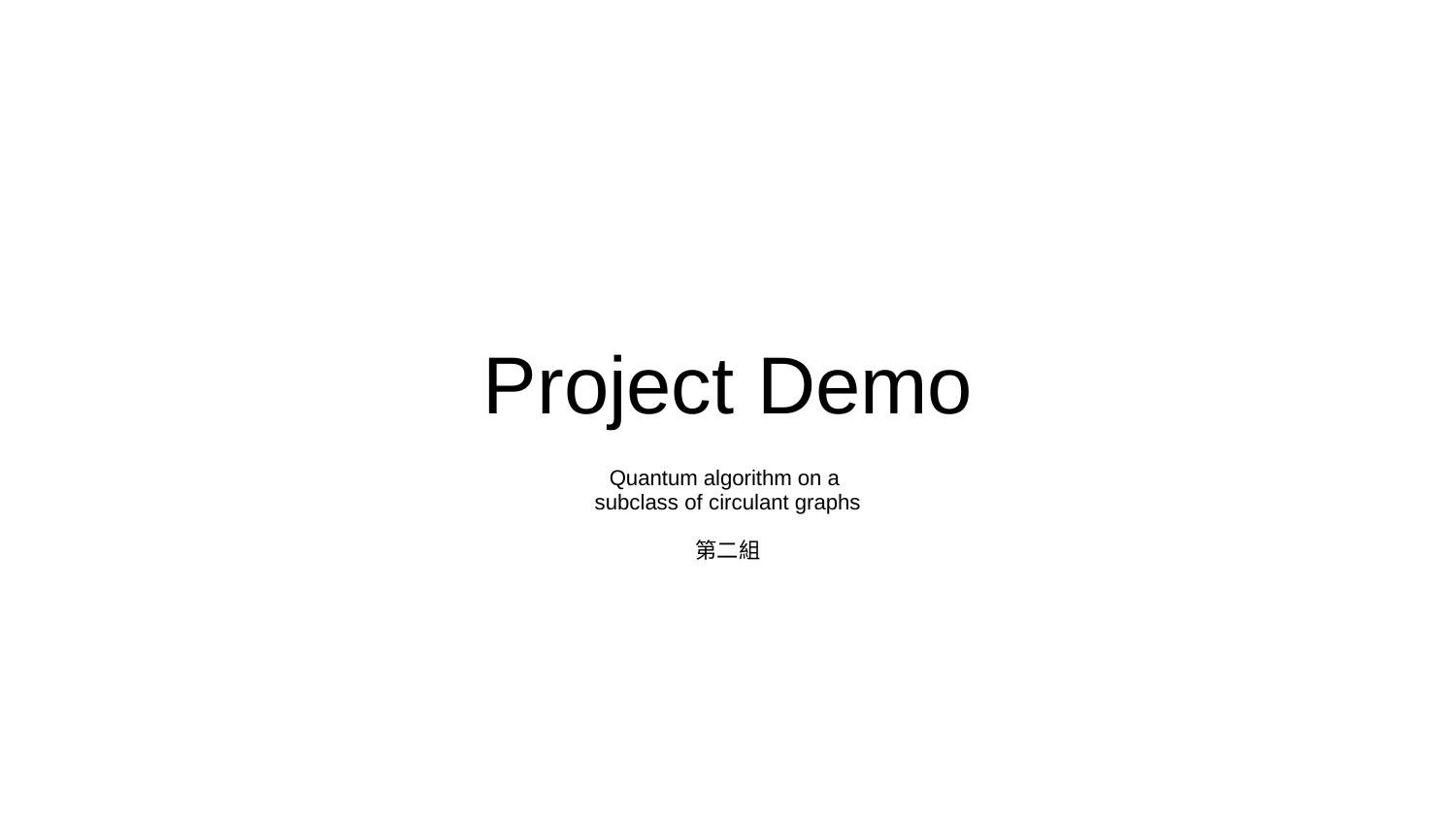

# Project Demo
Quantum algorithm on a
subclass of circulant graphs

第二組